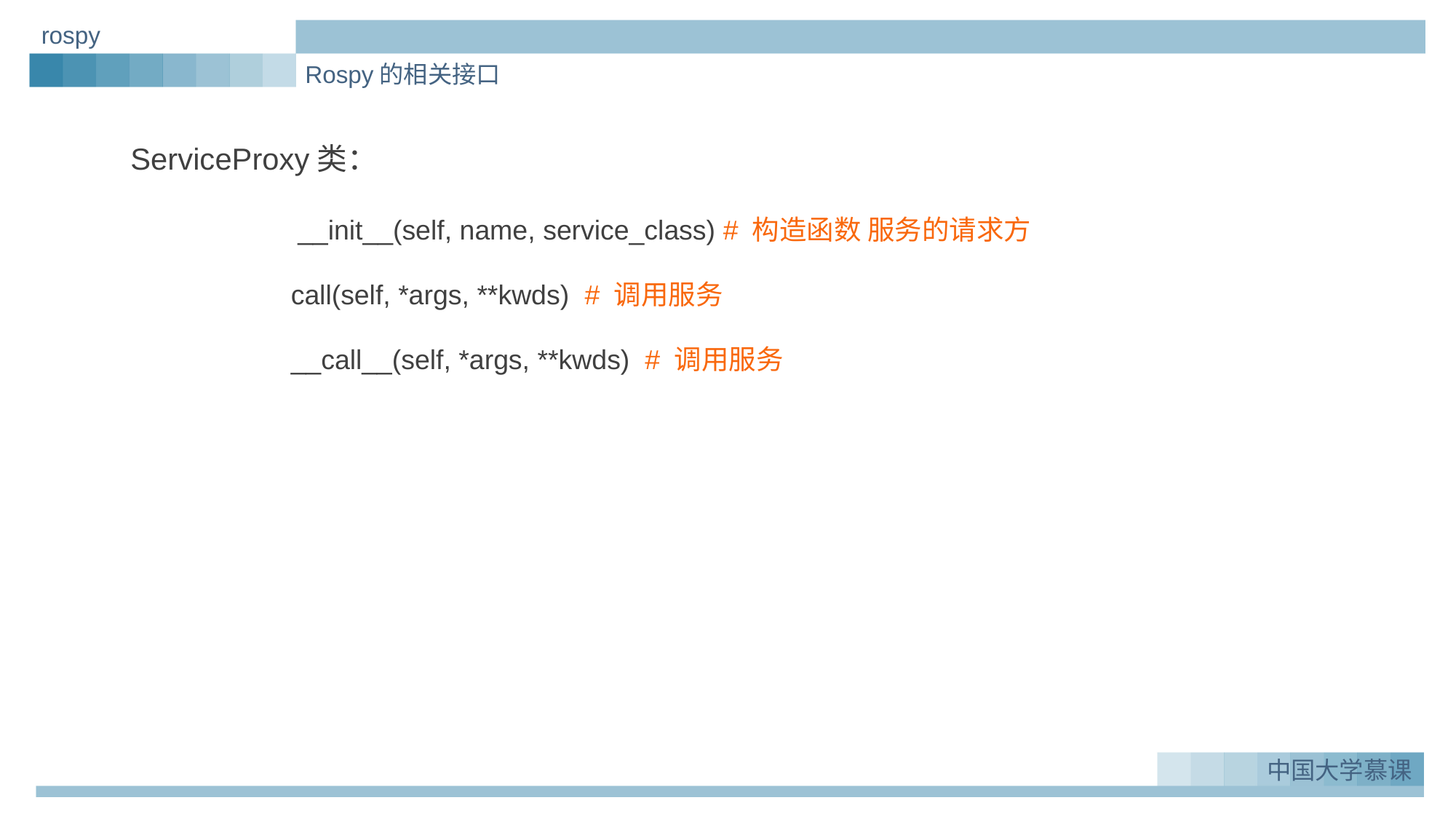

rospy
Rospy的相关接口
ServiceProxy类：
                    __init__(self, name, service_class) # 构造函数 服务的请求方
                     call(self, *args, **kwds)  # 调用服务
                     __call__(self, *args, **kwds)  # 调用服务

中国大学慕课